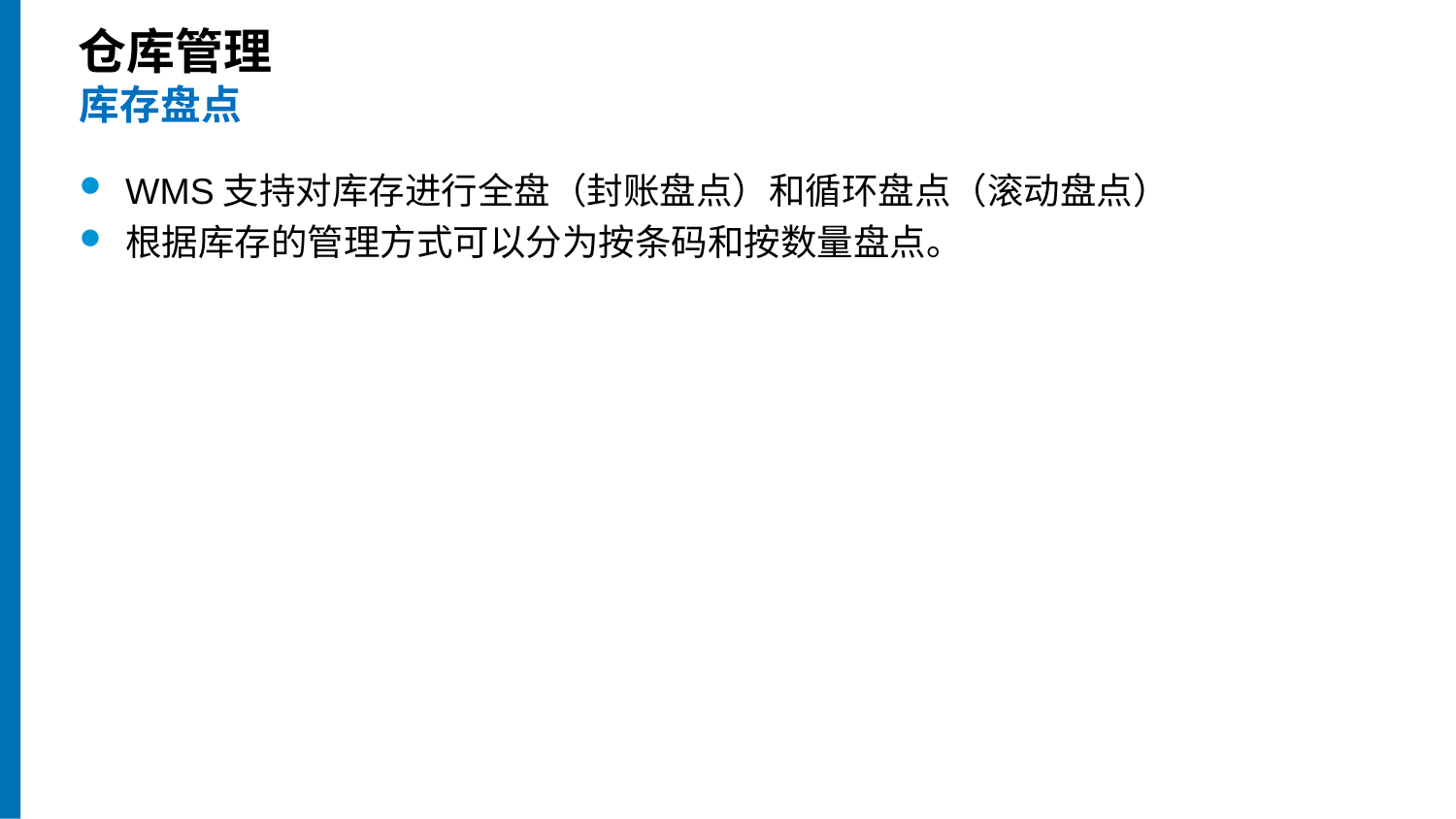

# 仓库管理
库存盘点
WMS支持对库存进行全盘（封账盘点）和循环盘点（滚动盘点）
根据库存的管理方式可以分为按条码和按数量盘点。